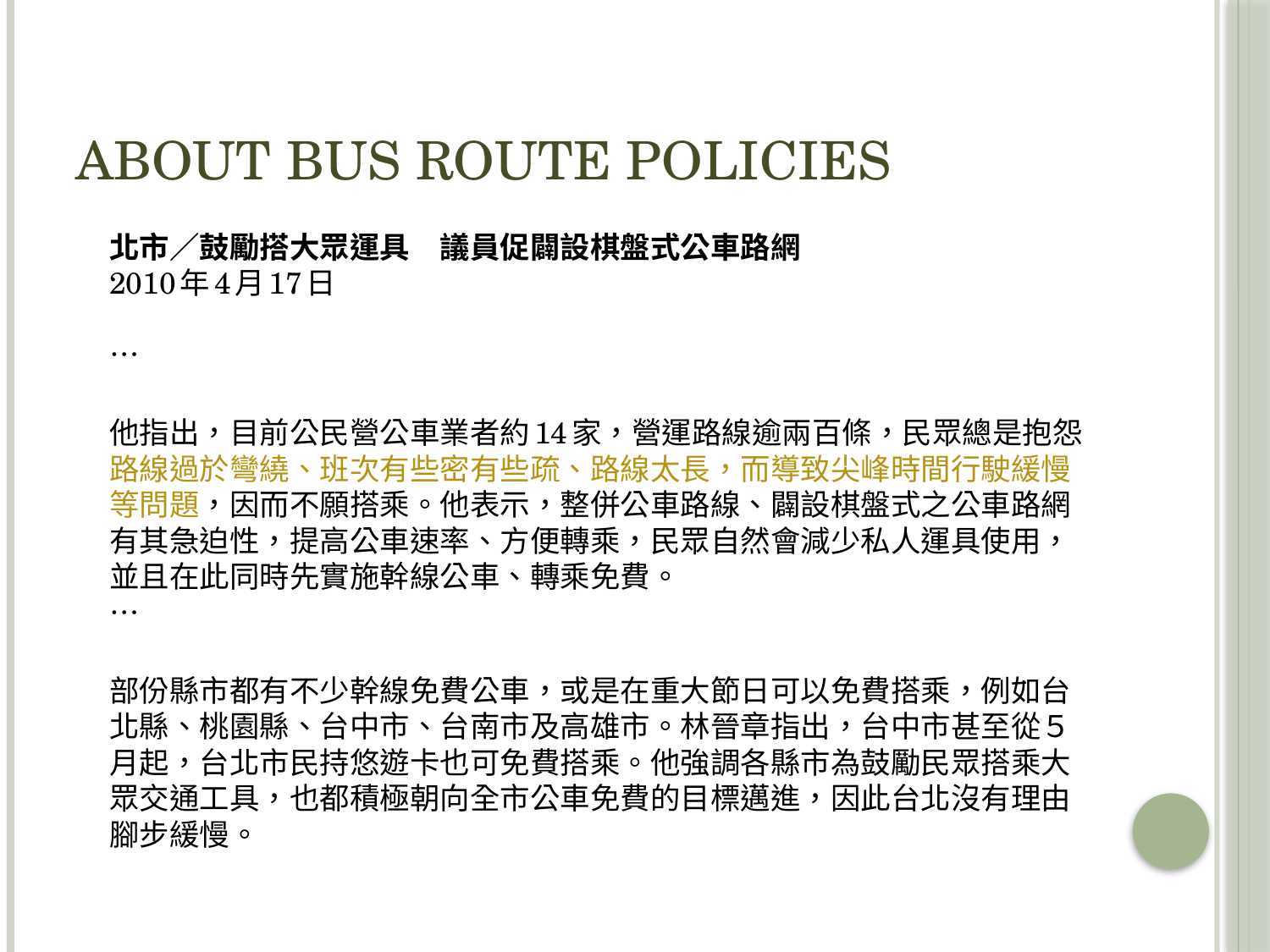

# About Bus Route Policies
	北市／鼓勵搭大眾運具　議員促闢設棋盤式公車路網
2010年4月17日
…
他指出，目前公民營公車業者約14家，營運路線逾兩百條，民眾總是抱怨路線過於彎繞、班次有些密有些疏、路線太長，而導致尖峰時間行駛緩慢等問題，因而不願搭乘。他表示，整併公車路線、闢設棋盤式之公車路網有其急迫性，提高公車速率、方便轉乘，民眾自然會減少私人運具使用，並且在此同時先實施幹線公車、轉乘免費。
…
部份縣市都有不少幹線免費公車，或是在重大節日可以免費搭乘，例如台北縣、桃園縣、台中市、台南市及高雄市。林晉章指出，台中市甚至從５月起，台北市民持悠遊卡也可免費搭乘。他強調各縣市為鼓勵民眾搭乘大眾交通工具，也都積極朝向全市公車免費的目標邁進，因此台北沒有理由腳步緩慢。